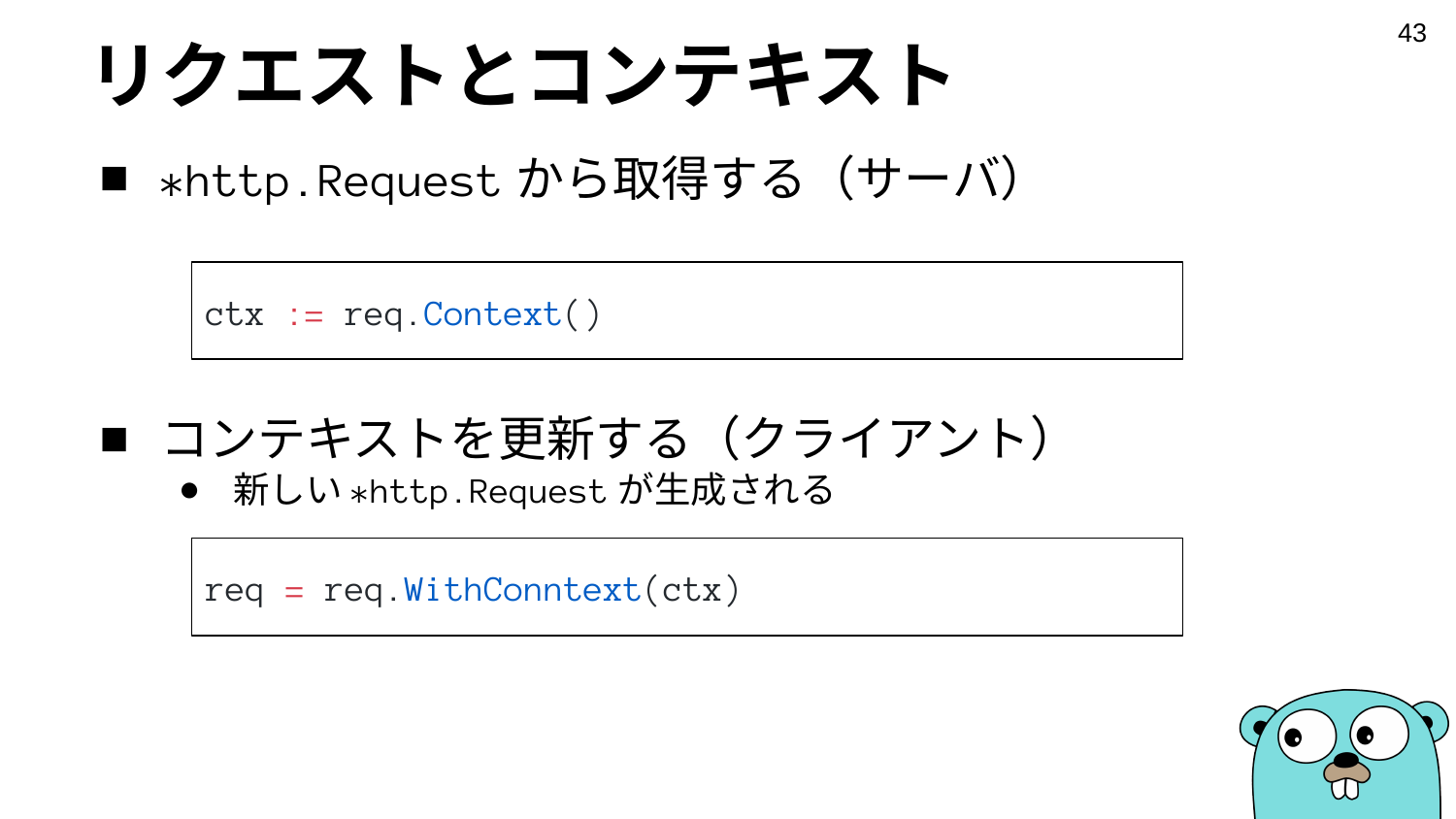

43
# リクエストとコンテキスト
*http.Requestから取得する（サーバ）
コンテキストを更新する（クライアント）
新しい*http.Requestが生成される
ctx := req.Context()
req = req.WithConntext(ctx)